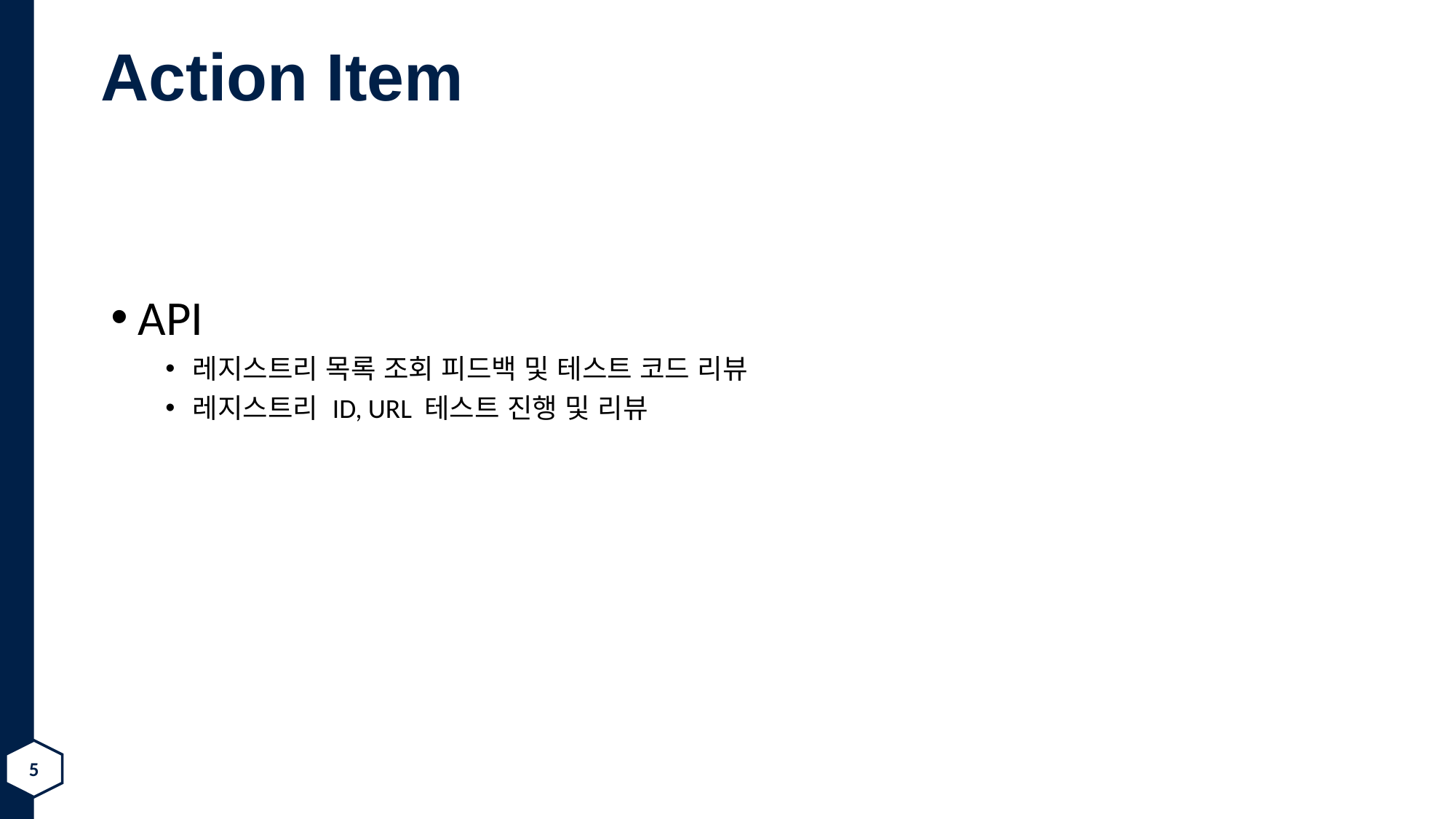

# Action Item

API
레지스트리 목록 조회 피드백 및 테스트 코드 리뷰
레지스트리 ID, URL 테스트 진행 및 리뷰